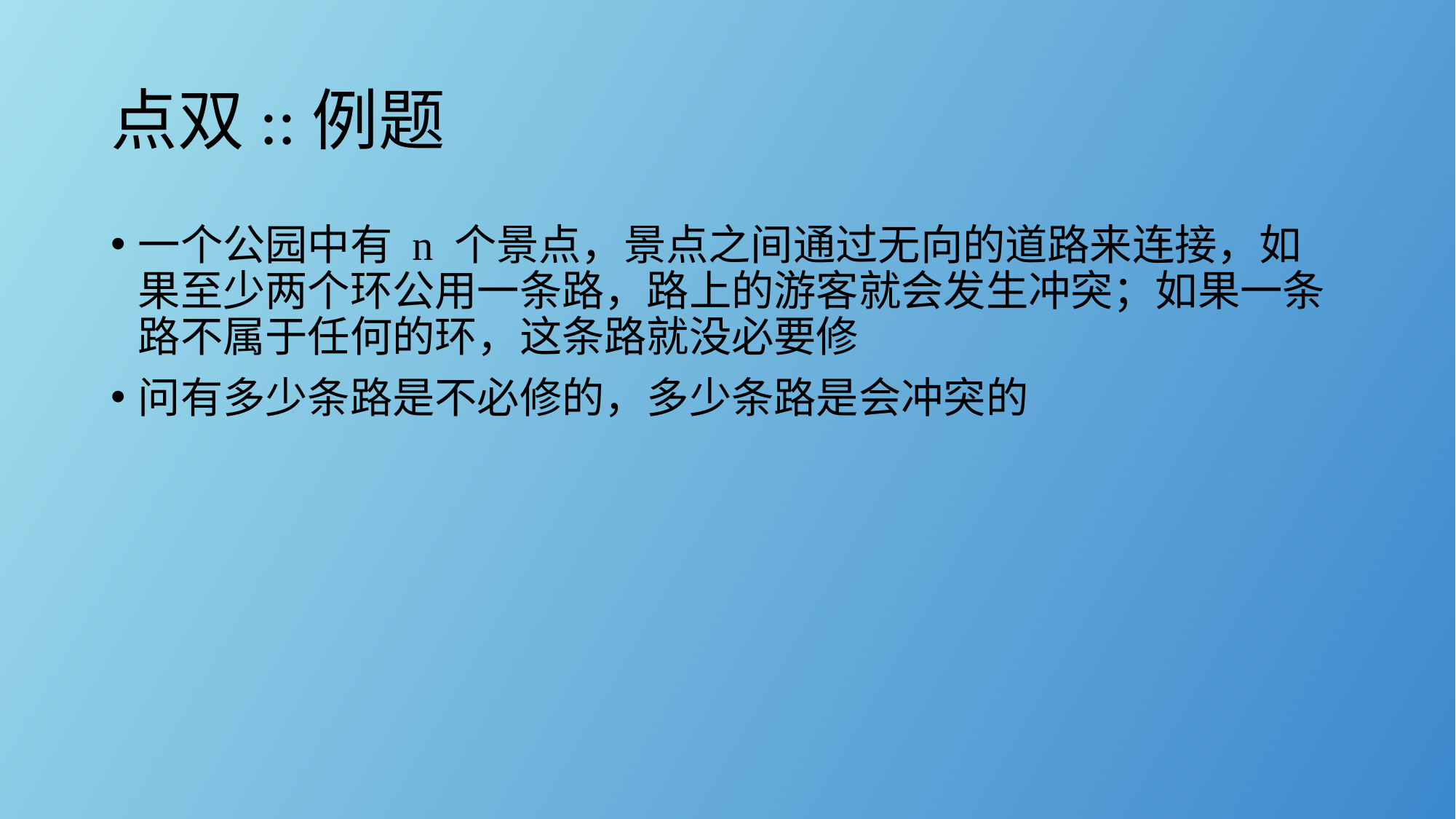

# 点双::例题
一个公园中有 n 个景点，景点之间通过无向的道路来连接，如果至少两个环公用一条路，路上的游客就会发生冲突；如果一条路不属于任何的环，这条路就没必要修
问有多少条路是不必修的，多少条路是会冲突的